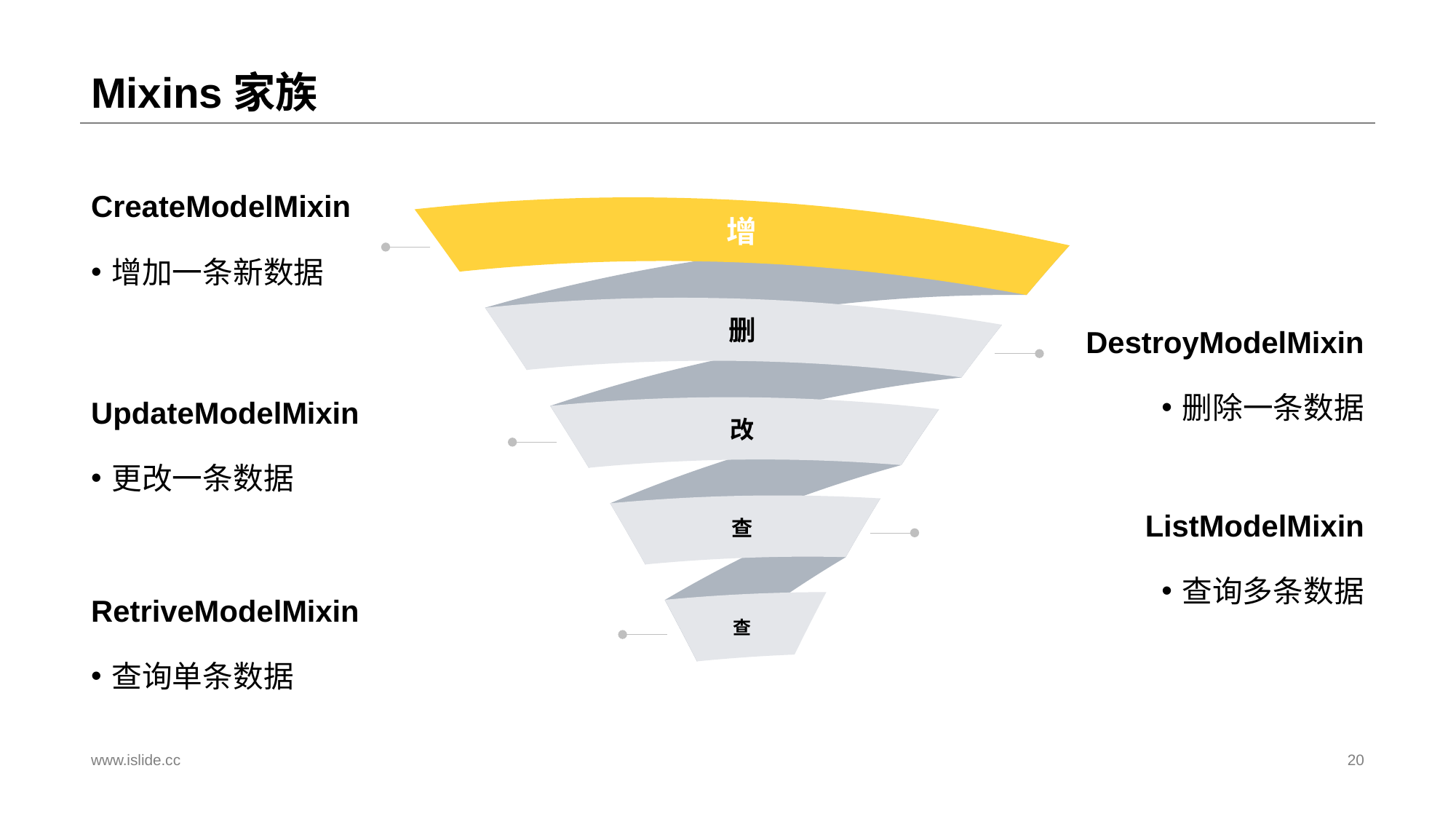

# Mixins家族
CreateModelMixin

增
增加一条新数据
删
DestroyModelMixin
删除一条数据
UpdateModelMixin
改
更改一条数据
ListModelMixin
查
查询多条数据
RetriveModelMixin
查
查询单条数据
www.islide.cc
20